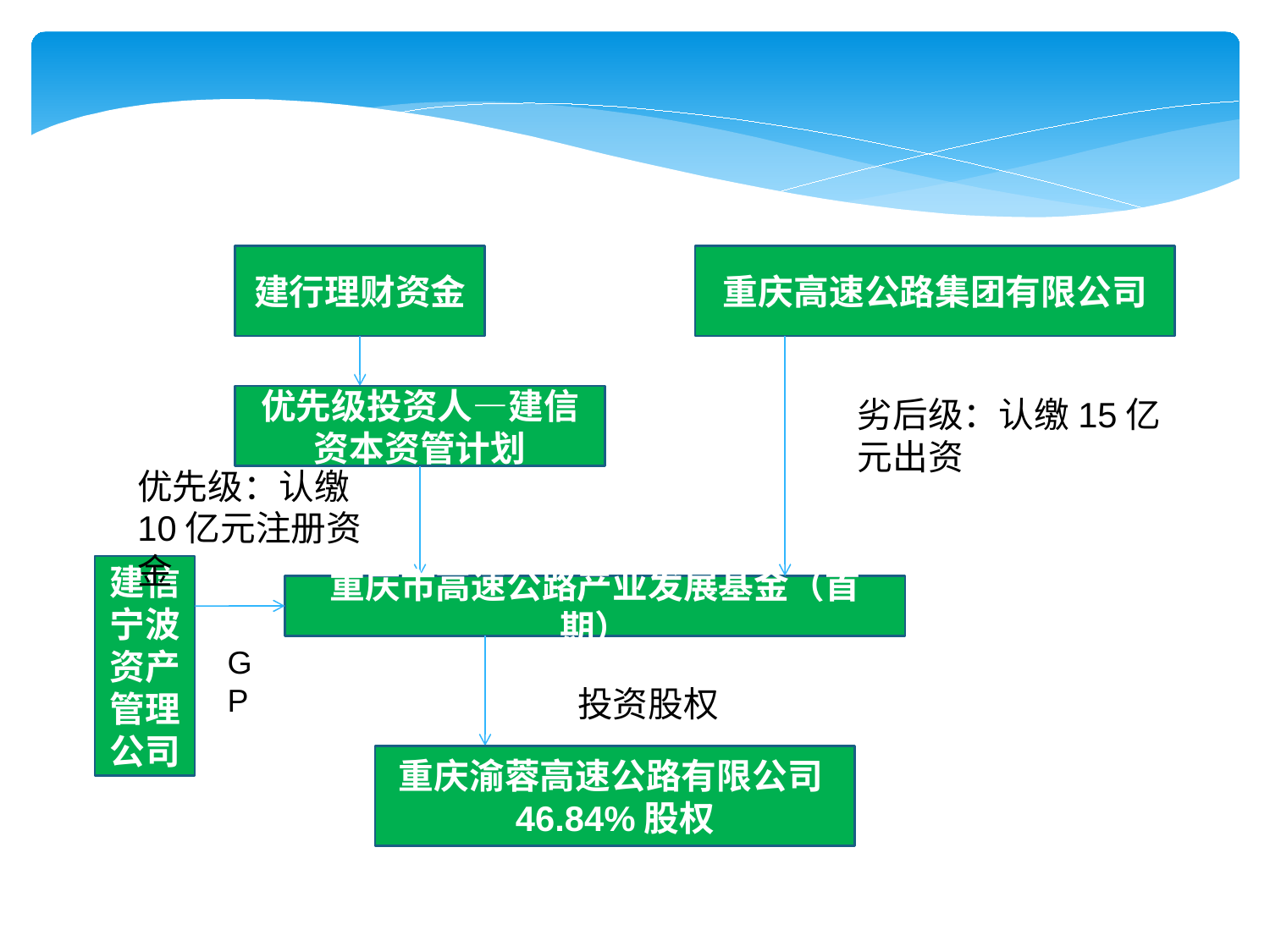

建行理财资金
重庆高速公路集团有限公司
优先级投资人—建信资本资管计划
劣后级：认缴15亿元出资
优先级：认缴10亿元注册资金
建信宁波资产管理公司
重庆市高速公路产业发展基金（首期）
GP
投资股权
重庆渝蓉高速公路有限公司46.84%股权